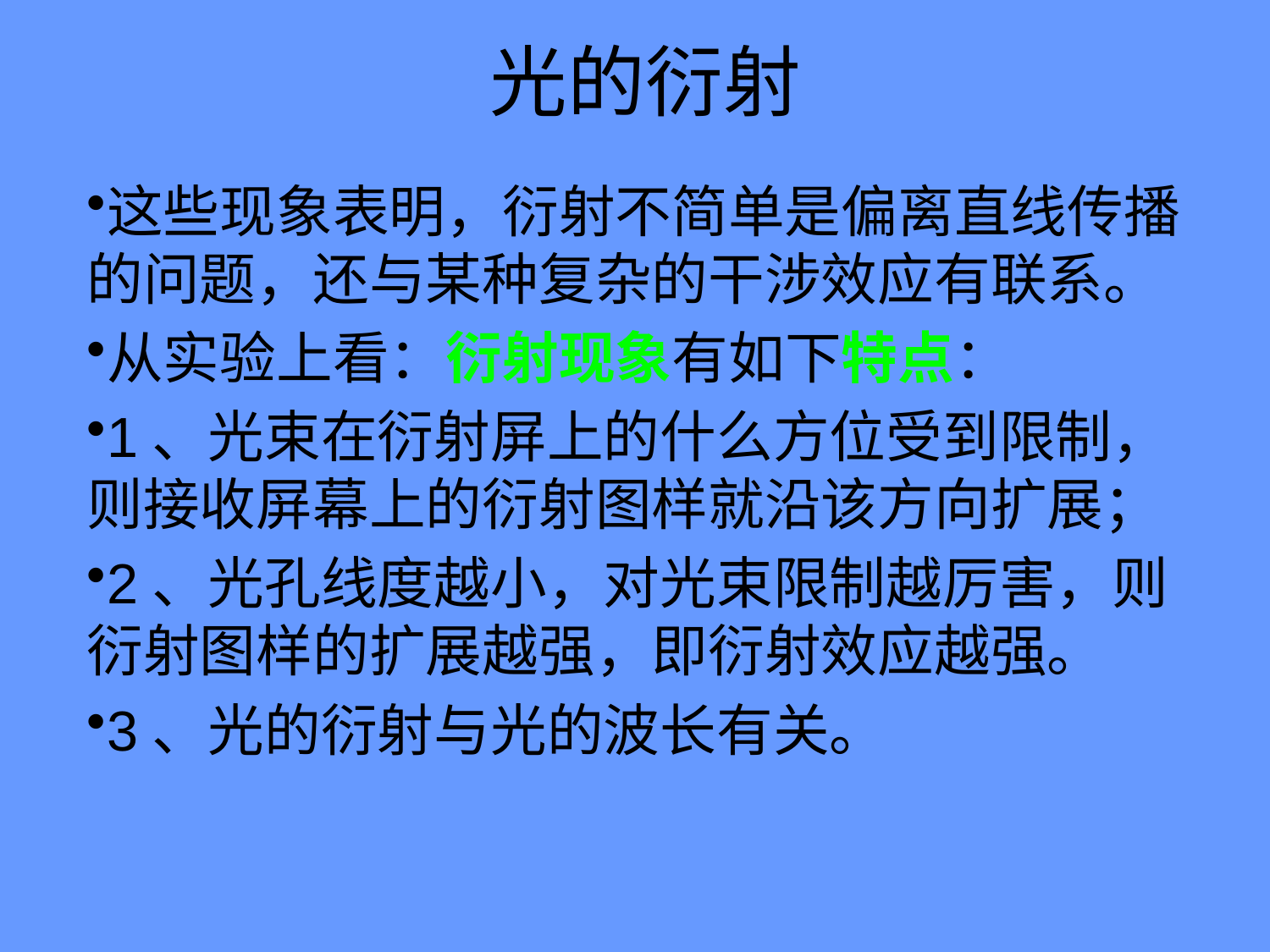

# 光的衍射
这些现象表明，衍射不简单是偏离直线传播的问题，还与某种复杂的干涉效应有联系。
从实验上看：衍射现象有如下特点：
1、光束在衍射屏上的什么方位受到限制，则接收屏幕上的衍射图样就沿该方向扩展；
2、光孔线度越小，对光束限制越厉害，则衍射图样的扩展越强，即衍射效应越强。
3、光的衍射与光的波长有关。